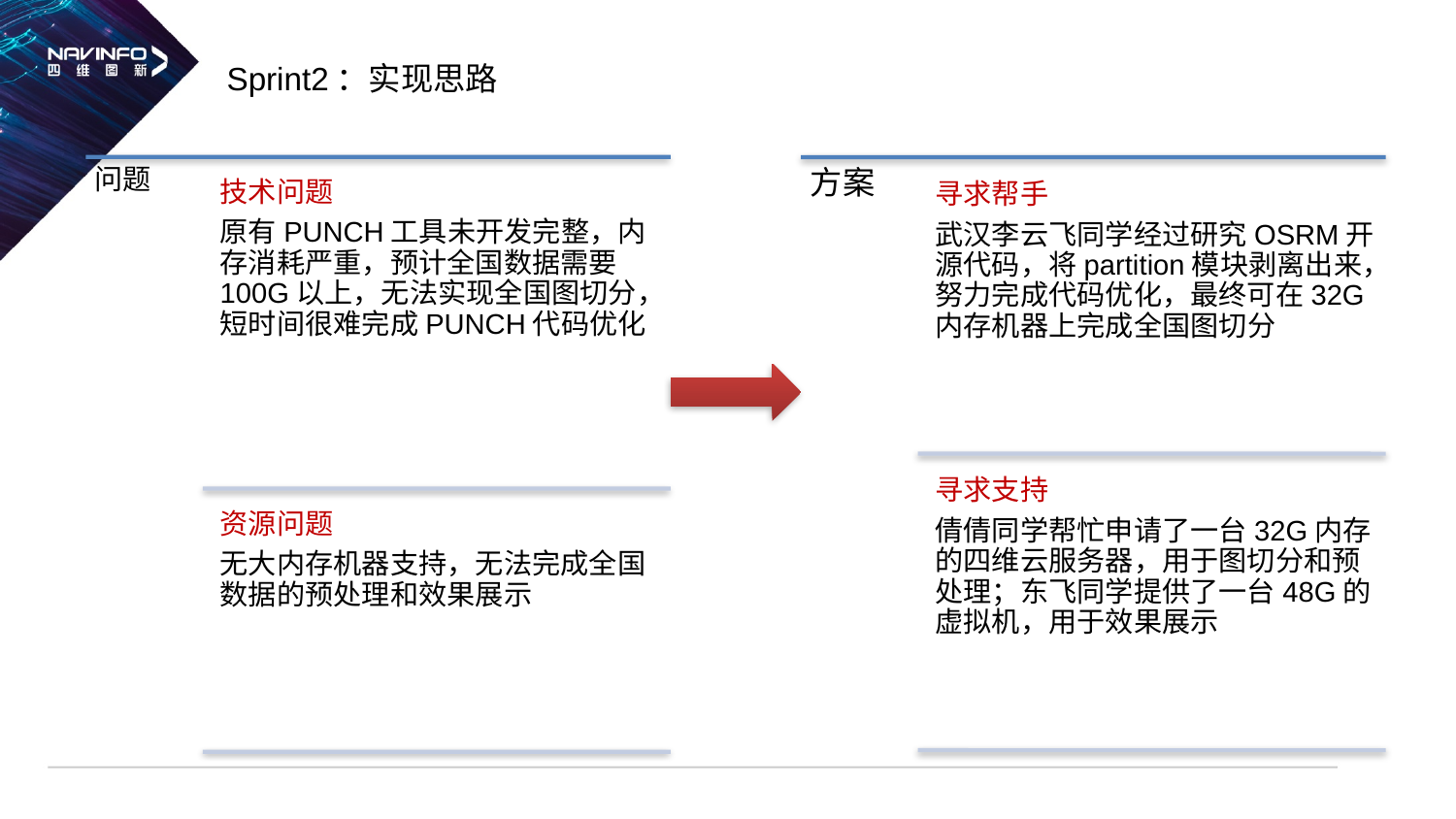

# Sprint2：实现思路
问题
技术问题
原有PUNCH工具未开发完整，内存消耗严重，预计全国数据需要100G以上，无法实现全国图切分，短时间很难完成PUNCH代码优化
资源问题
无大内存机器支持，无法完成全国数据的预处理和效果展示
方案
寻求帮手
武汉李云飞同学经过研究OSRM开源代码，将partition模块剥离出来，努力完成代码优化，最终可在32G内存机器上完成全国图切分
寻求支持
倩倩同学帮忙申请了一台32G内存的四维云服务器，用于图切分和预处理；东飞同学提供了一台48G的虚拟机，用于效果展示